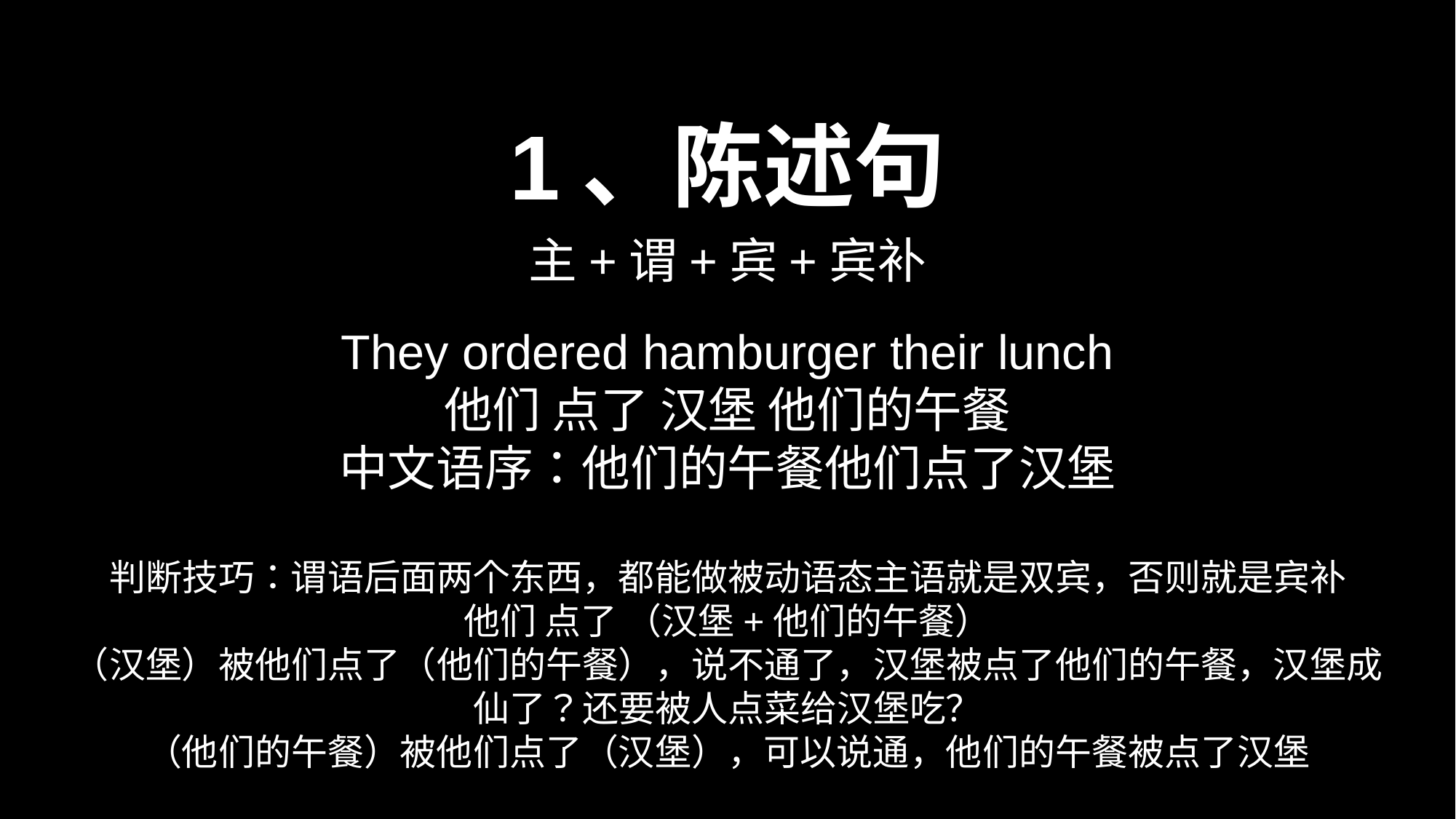

1、陈述句
主+谓+宾+宾补
They ordered hamburger their lunch
他们 点了 汉堡 他们的午餐
中文语序：他们的午餐他们点了汉堡

判断技巧：谓语后面两个东西，都能做被动语态主语就是双宾，否则就是宾补
他们 点了 （汉堡+他们的午餐）
（汉堡）被他们点了（他们的午餐），说不通了，汉堡被点了他们的午餐，汉堡成仙了？还要被人点菜给汉堡吃？
（他们的午餐）被他们点了（汉堡），可以说通，他们的午餐被点了汉堡